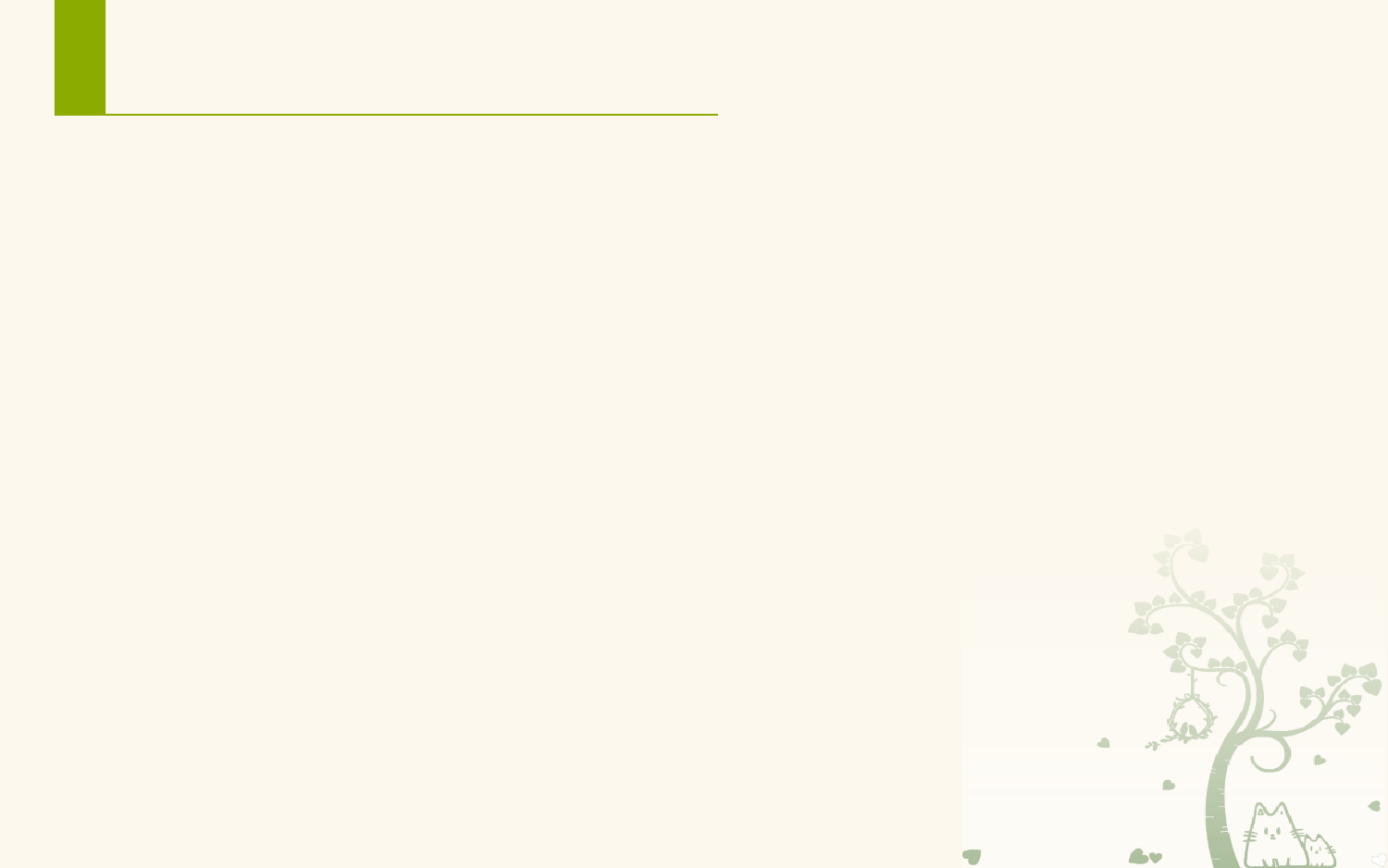

# 3.4.1 线性布局LinearLayout
android:layout_weight :线性布局内子元素对未占用空间【水平或垂直】分配权重值，其值越大，权重越大。前提是子元素 设置了 ：
android:layout_width = "0dp" 属性（水平方向），或
 android:layout_height = "0dp" 属性（垂直方向）